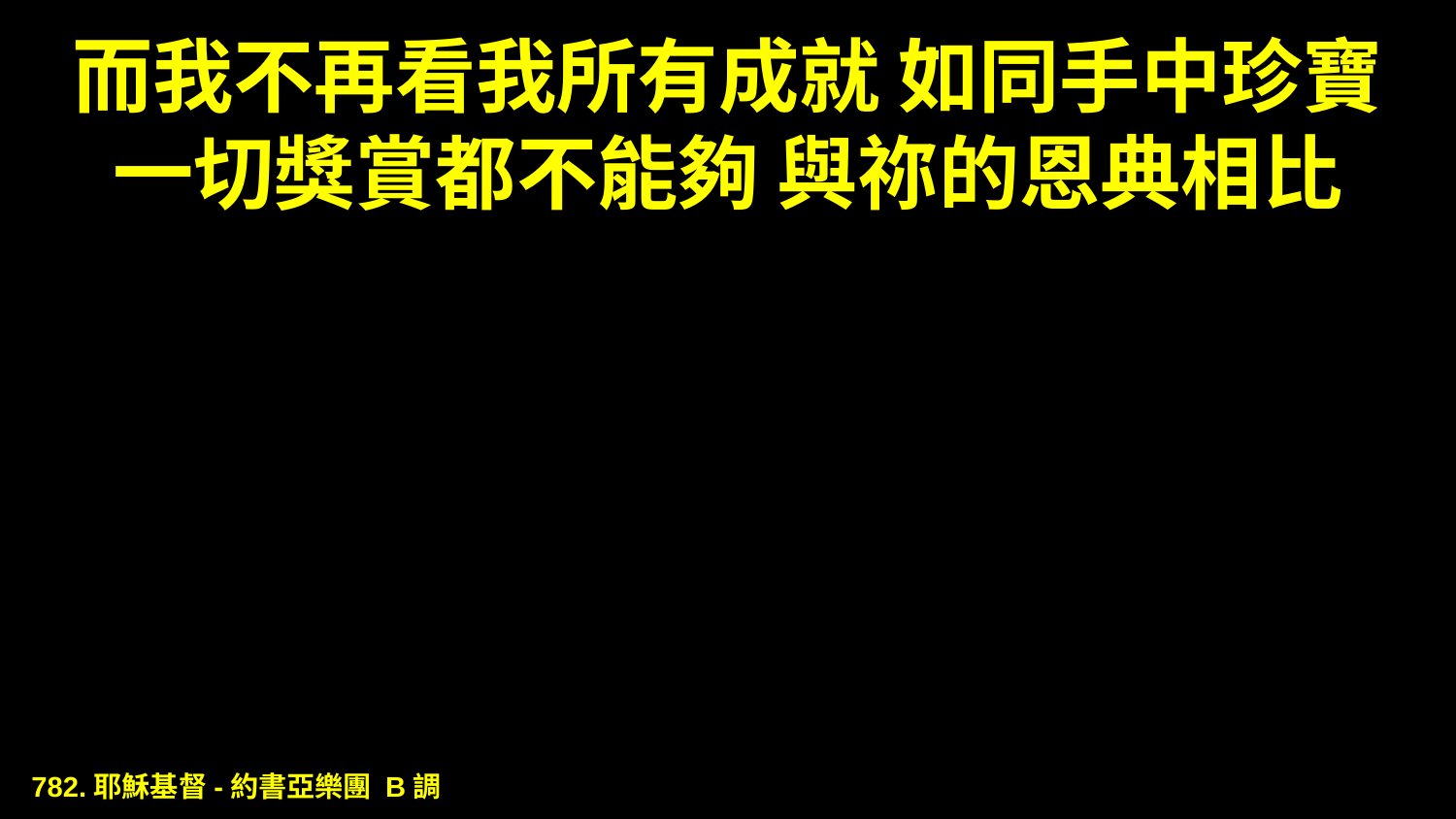

# 而我不再看我所有成就 如同手中珍寶 一切獎賞都不能夠 與祢的恩典相比
782.耶穌基督-約書亞樂團 B調